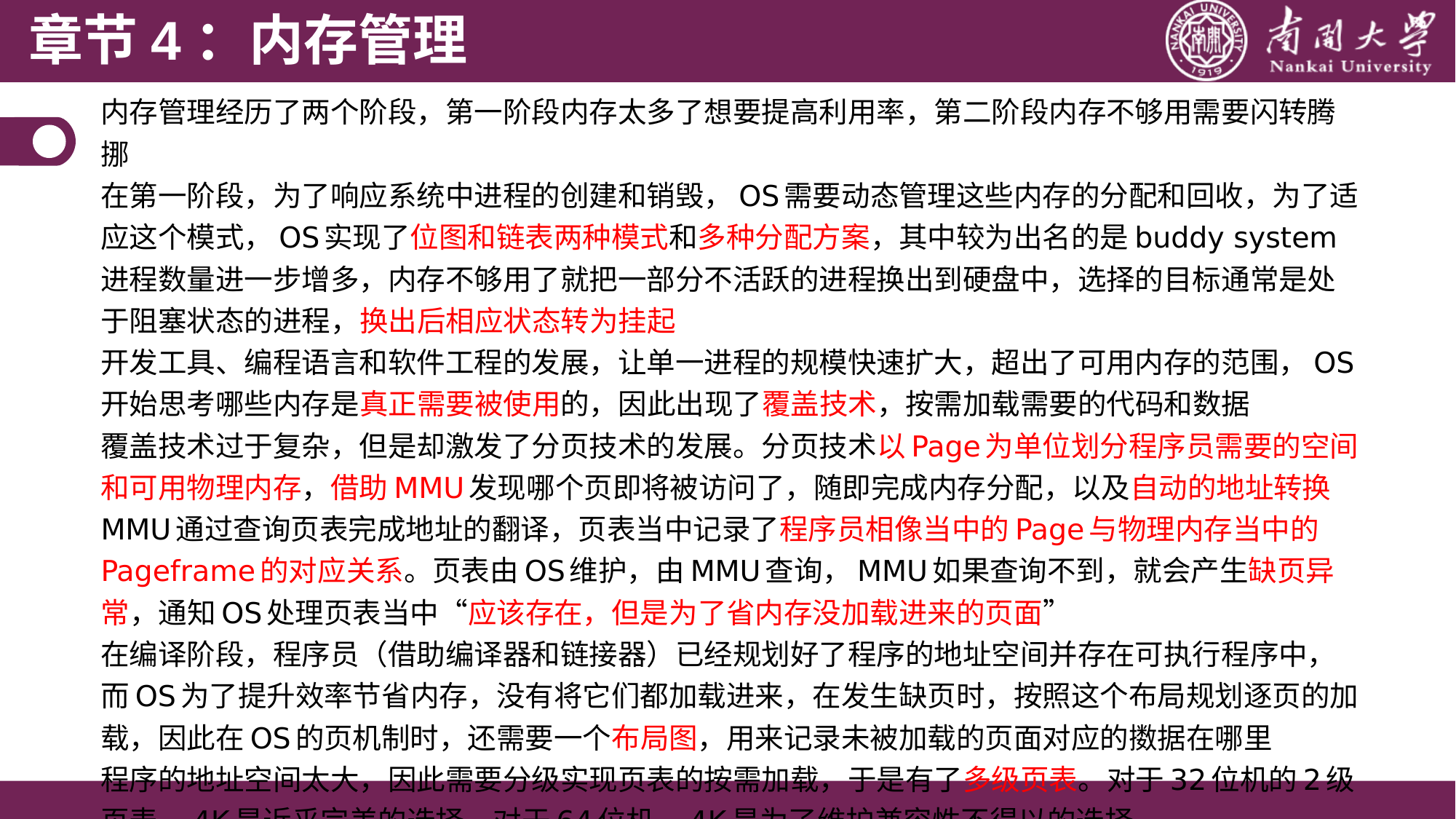

章节4：内存管理
内存管理经历了两个阶段，第一阶段内存太多了想要提高利用率，第二阶段内存不够用需要闪转腾挪
在第一阶段，为了响应系统中进程的创建和销毁，OS需要动态管理这些内存的分配和回收，为了适应这个模式，OS实现了位图和链表两种模式和多种分配方案，其中较为出名的是buddy system
进程数量进一步增多，内存不够用了就把一部分不活跃的进程换出到硬盘中，选择的目标通常是处于阻塞状态的进程，换出后相应状态转为挂起
开发工具、编程语言和软件工程的发展，让单一进程的规模快速扩大，超出了可用内存的范围，OS开始思考哪些内存是真正需要被使用的，因此出现了覆盖技术，按需加载需要的代码和数据
覆盖技术过于复杂，但是却激发了分页技术的发展。分页技术以Page为单位划分程序员需要的空间和可用物理内存，借助MMU发现哪个页即将被访问了，随即完成内存分配，以及自动的地址转换
MMU通过查询页表完成地址的翻译，页表当中记录了程序员相像当中的Page与物理内存当中的Pageframe的对应关系。页表由OS维护，由MMU查询，MMU如果查询不到，就会产生缺页异常，通知OS处理页表当中“应该存在，但是为了省内存没加载进来的页面”
在编译阶段，程序员（借助编译器和链接器）已经规划好了程序的地址空间并存在可执行程序中，而OS为了提升效率节省内存，没有将它们都加载进来，在发生缺页时，按照这个布局规划逐页的加载，因此在OS的页机制时，还需要一个布局图，用来记录未被加载的页面对应的擞据在哪里
程序的地址空间太大，因此需要分级实现页表的按需加载，于是有了多级页表。对于32位机的2级页表，4K是近乎完美的选择，对于64位机，4K是为了维护兼容性不得以的选择